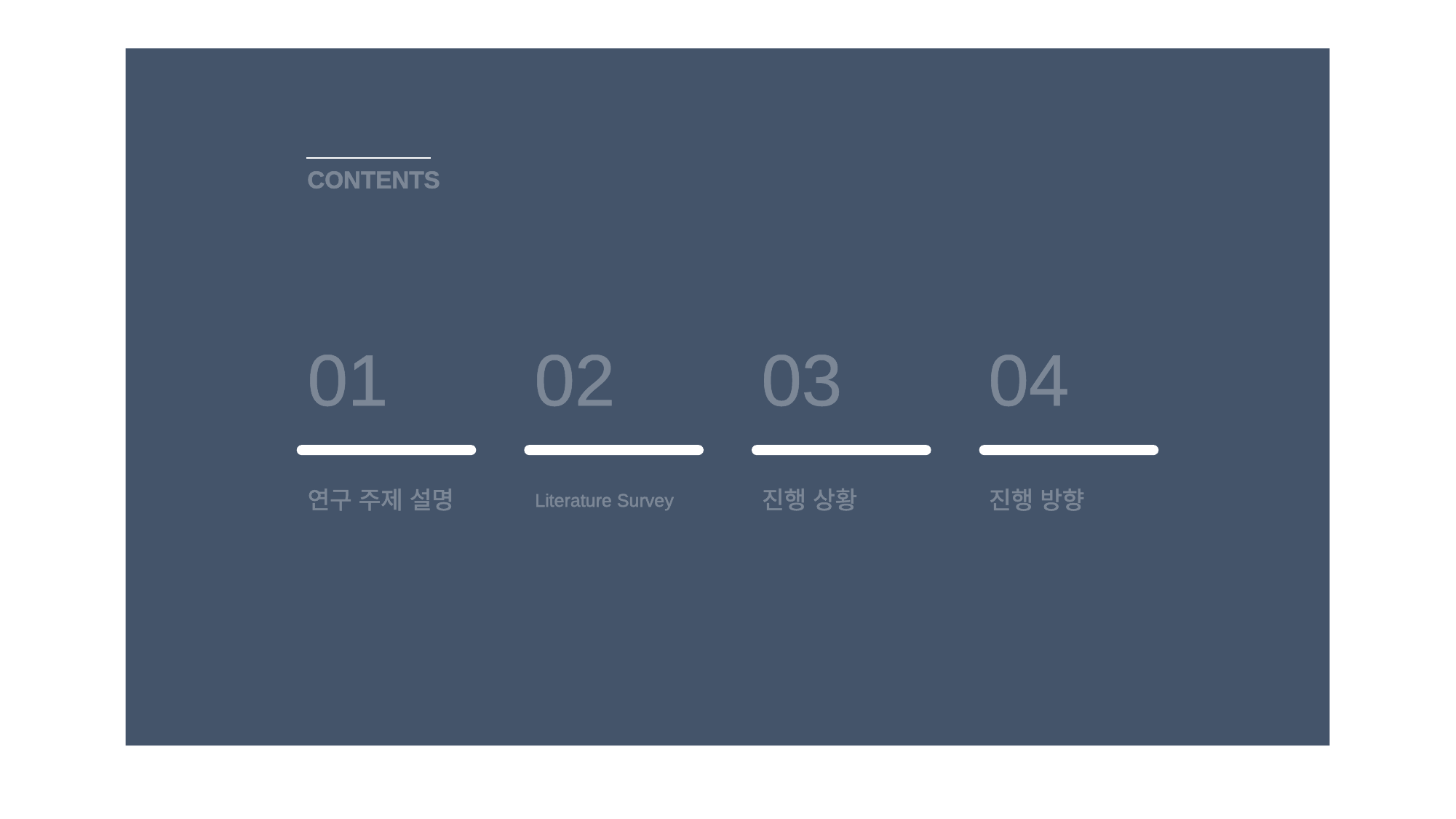

# CONTENTS
01
02
03
04
연구 주제 설명
Literature Survey
진행 상황
진행 방향